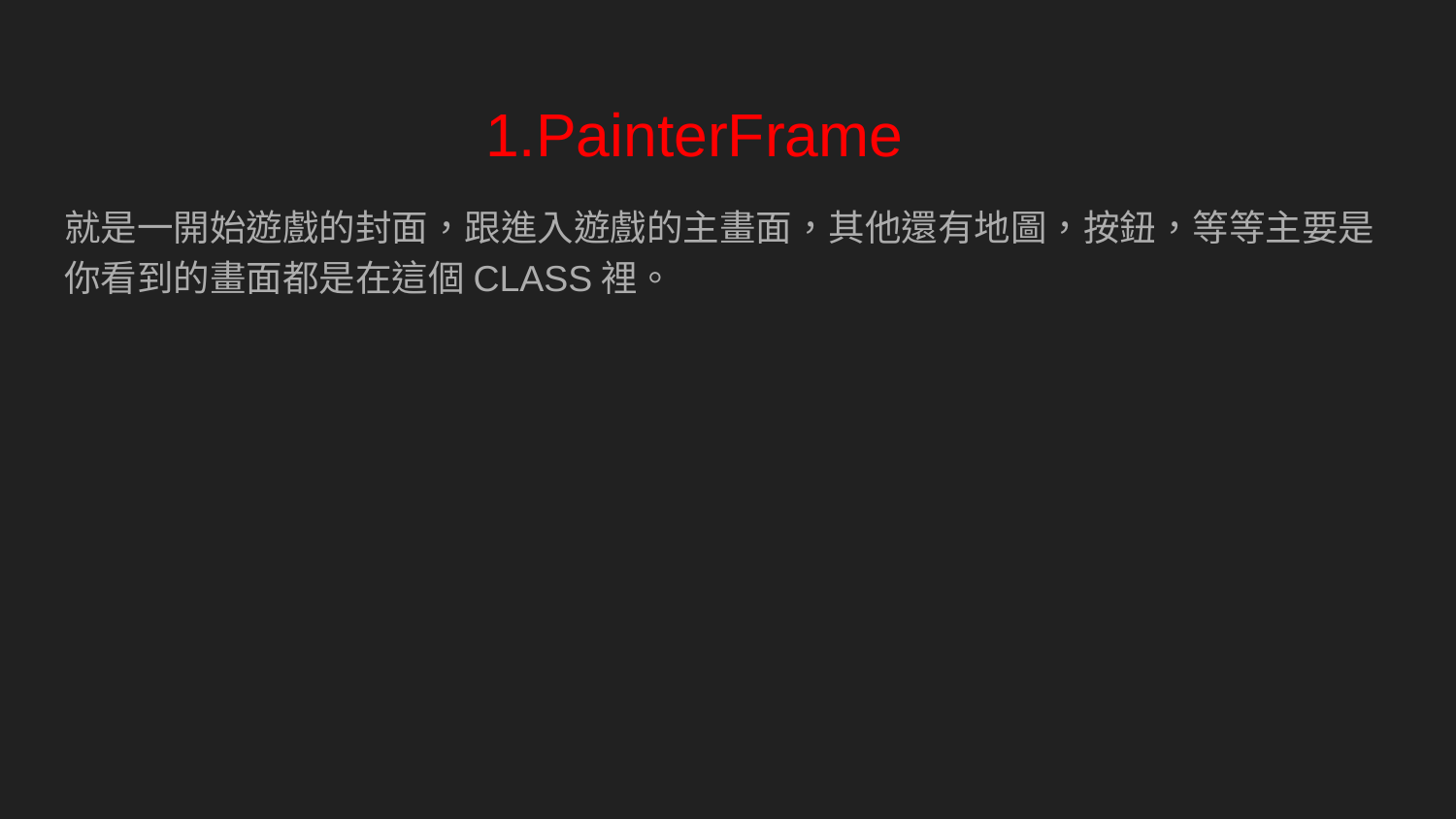

# 1.PainterFrame
就是一開始遊戲的封面，跟進入遊戲的主畫面，其他還有地圖，按鈕，等等主要是你看到的畫面都是在這個CLASS裡。